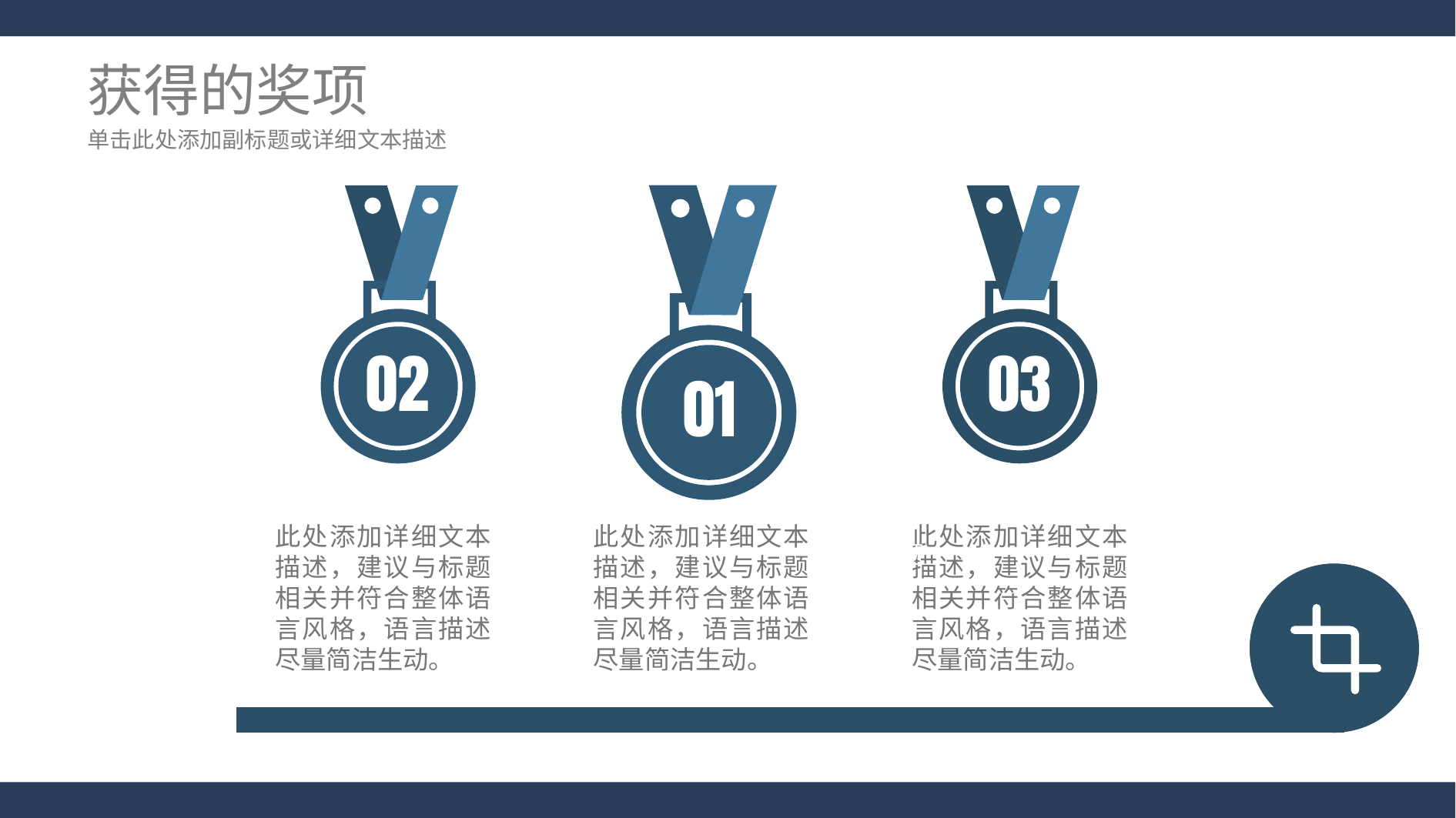

获得的奖项
单击此处添加副标题或详细文本描述

02

03

01
此处添加详细文本描述，建议与标题相关并符合整体语言风格，语言描述尽量简洁生动。
此处添加详细文本描述，建议与标题相关并符合整体语言风格，语言描述尽量简洁生动。
此处添加详细文本描述，建议与标题相关并符合整体语言风格，语言描述尽量简洁生动。
添加标题

您的内容打在这里，或者通过复制您的文本后，在此框中选择粘贴，并选择只保留文字。